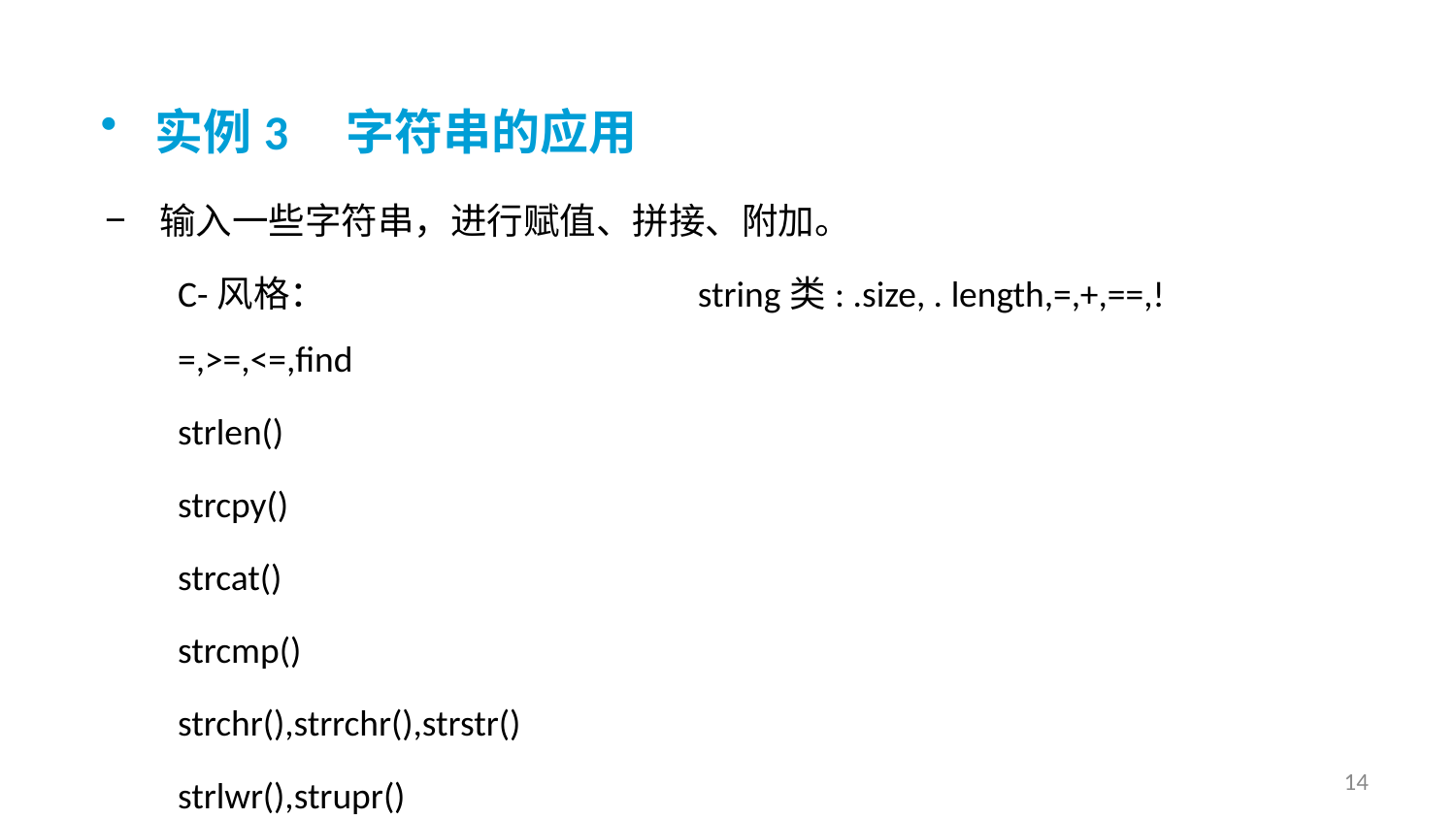

实例3
字符串的应用
输入一些字符串，进行赋值、拼接、附加。
C-风格：                                            string类: .size, . length,=,+,==,!=,>=,<=,find
strlen()
strcpy()
strcat()
strcmp()
strchr(),strrchr(),strstr()
strlwr(),strupr()
14